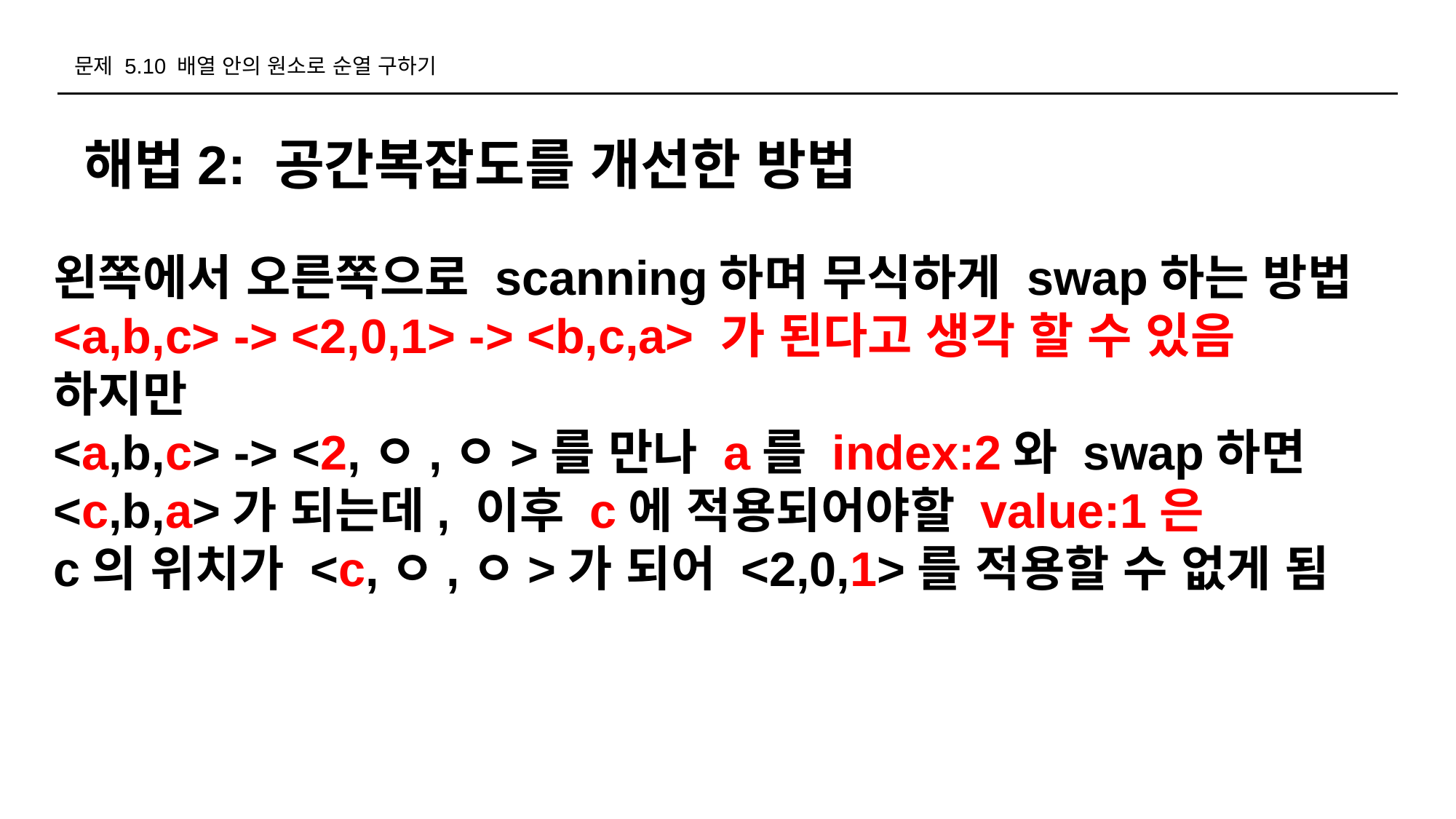

문제 5.10 배열 안의 원소로 순열 구하기
해법2: 공간복잡도를 개선한 방법
왼쪽에서 오른쪽으로 scanning하며 무식하게 swap하는 방법
<a,b,c> -> <2,0,1> -> <b,c,a> 가 된다고 생각 할 수 있음
하지만
<a,b,c> -> <2,ㅇ,ㅇ>를 만나 a를 index:2와 swap하면
<c,b,a>가 되는데, 이후 c에 적용되어야할 value:1은
c의 위치가 <c,ㅇ,ㅇ>가 되어 <2,0,1>를 적용할 수 없게 됨